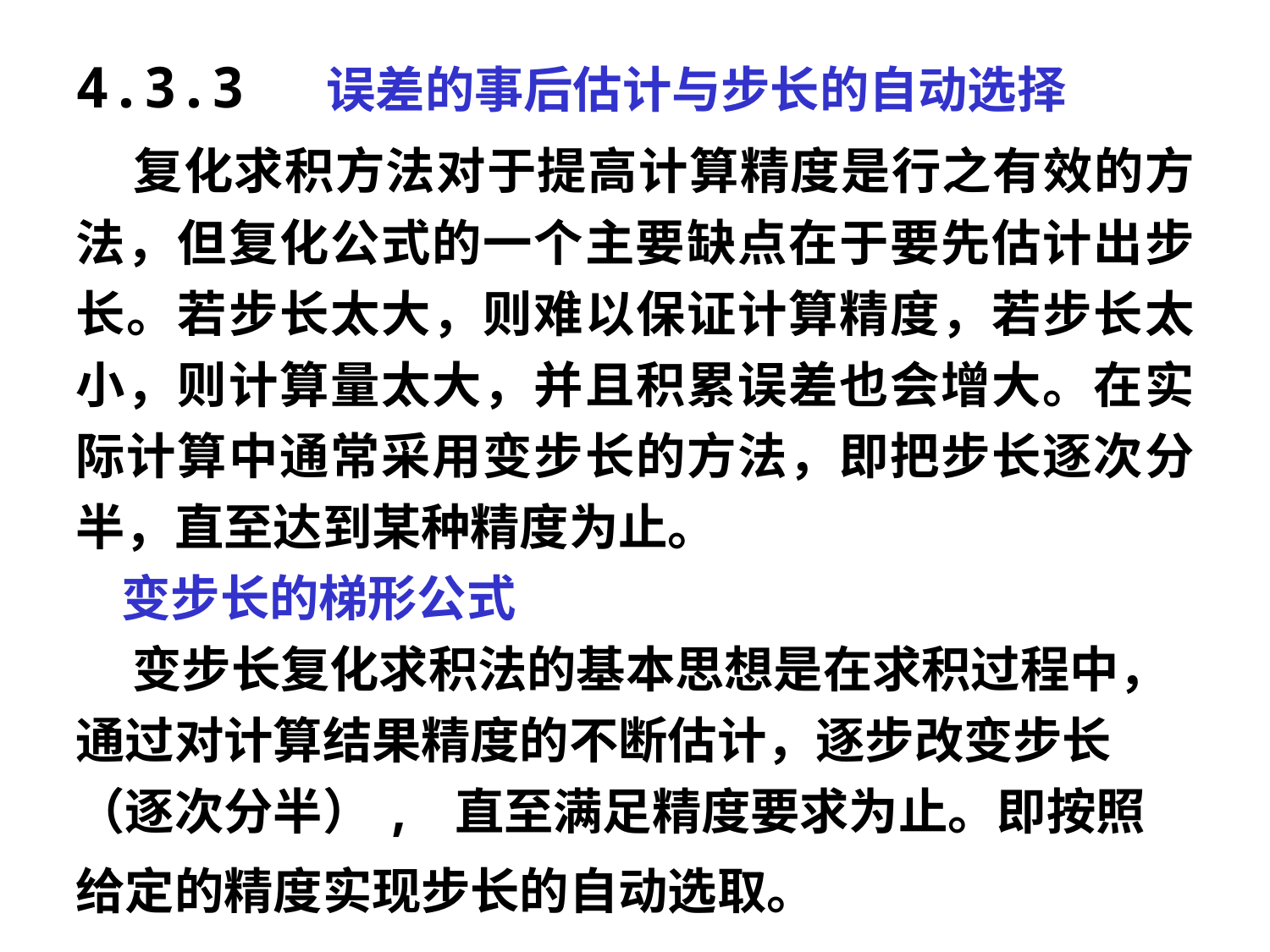

4.3.3  误差的事后估计与步长的自动选择
   复化求积方法对于提高计算精度是行之有效的方法，但复化公式的一个主要缺点在于要先估计出步长。若步长太大，则难以保证计算精度，若步长太小，则计算量太大，并且积累误差也会增大。在实际计算中通常采用变步长的方法，即把步长逐次分半，直至达到某种精度为止。
   变步长的梯形公式
    变步长复化求积法的基本思想是在求积过程中，通过对计算结果精度的不断估计，逐步改变步长（逐次分半）, 直至满足精度要求为止。即按照给定的精度实现步长的自动选取。